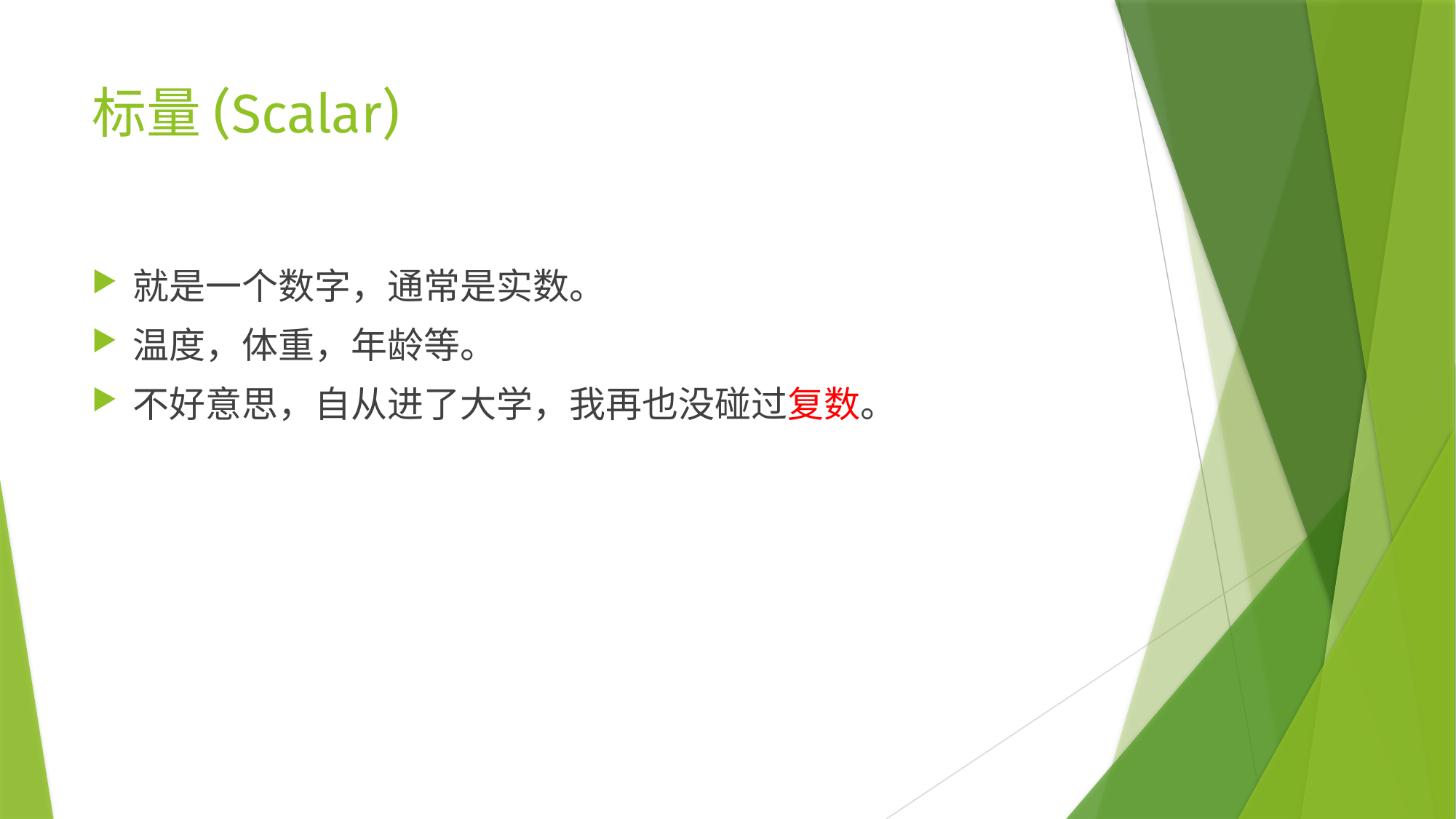

# 标量(Scalar)
就是一个数字，通常是实数。
温度，体重，年龄等。
不好意思，自从进了大学，我再也没碰过复数。